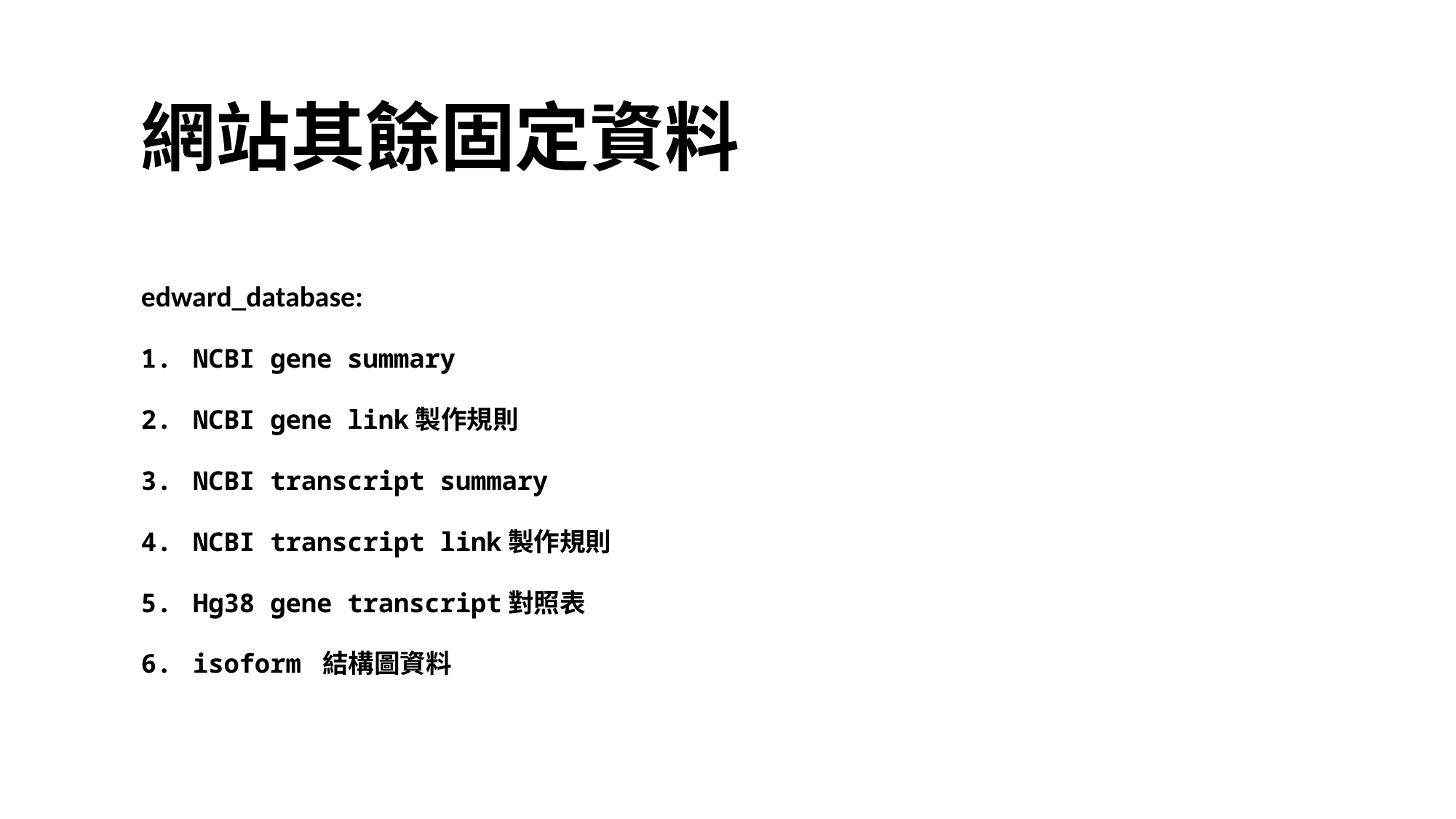

網站其餘固定資料

edward_database:
NCBI gene summary
NCBI gene link製作規則
NCBI transcript summary
NCBI transcript link製作規則
Hg38 gene transcript對照表
isoform 結構圖資料